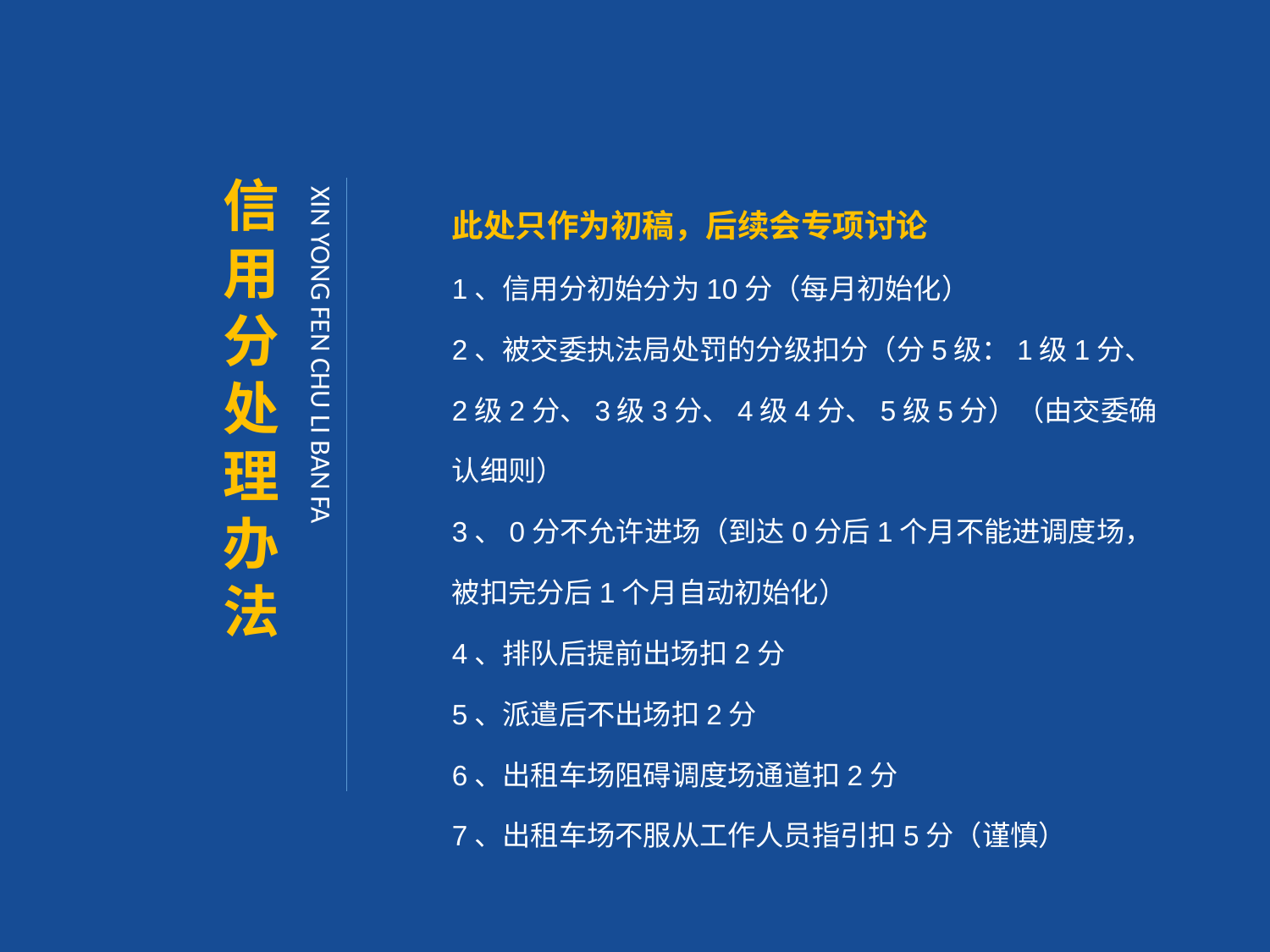

信用分处理办法
XIN YONG FEN CHU LI BAN FA
此处只作为初稿，后续会专项讨论
1、信用分初始分为10分（每月初始化）
2、被交委执法局处罚的分级扣分（分5级：1级1分、2级2分、3级3分、4级4分、5级5分）（由交委确认细则）
3、0分不允许进场（到达0分后1个月不能进调度场，被扣完分后1个月自动初始化）
4、排队后提前出场扣2分
5、派遣后不出场扣2分
6、出租车场阻碍调度场通道扣2分
7、出租车场不服从工作人员指引扣5分（谨慎）